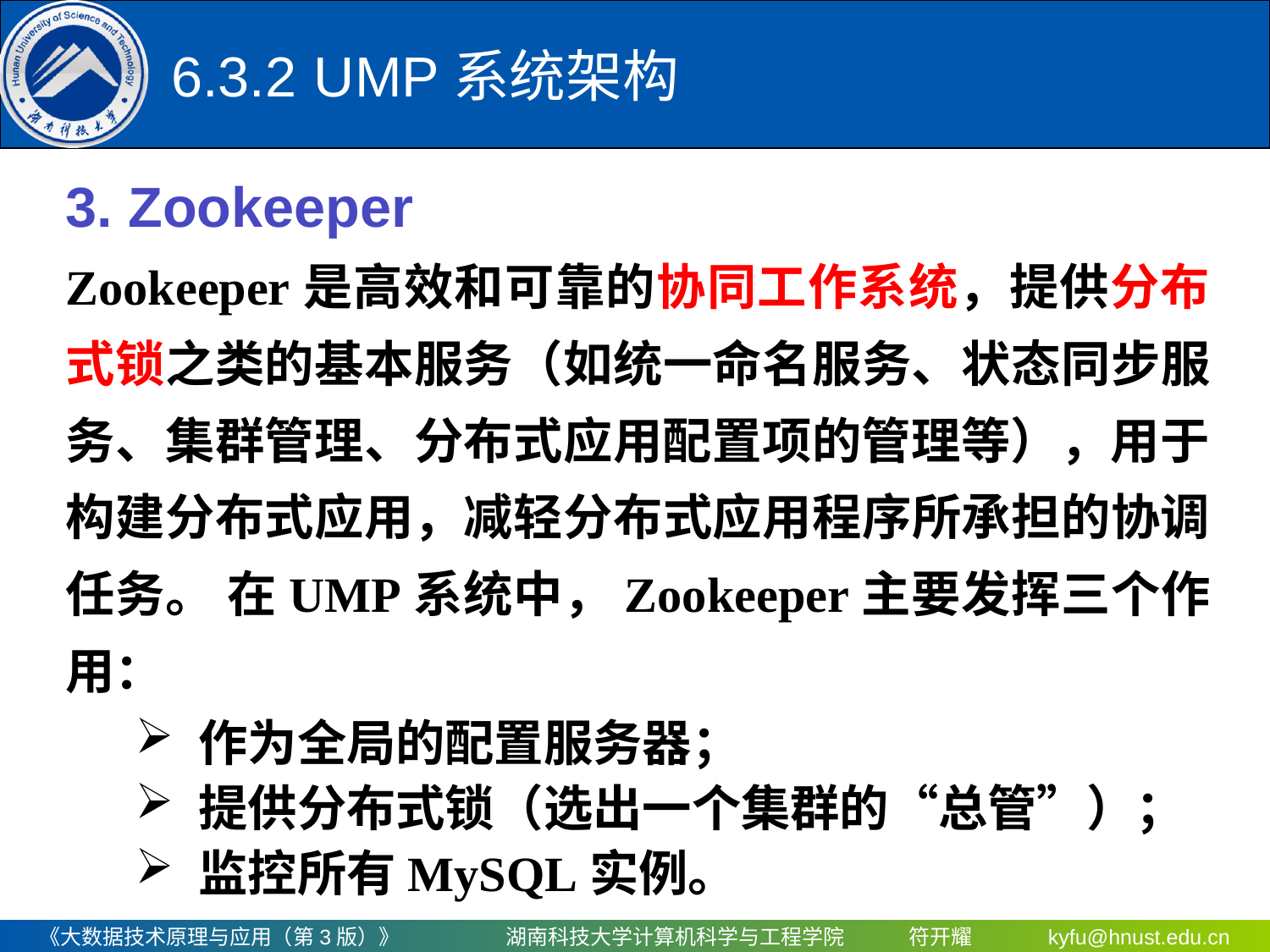

# 6.3.2	 UMP系统架构
3. Zookeeper
Zookeeper是高效和可靠的协同工作系统，提供分布式锁之类的基本服务（如统一命名服务、状态同步服务、集群管理、分布式应用配置项的管理等），用于构建分布式应用，减轻分布式应用程序所承担的协调任务。 在UMP系统中，Zookeeper主要发挥三个作用：

作为全局的配置服务器；
提供分布式锁（选出一个集群的“总管”）；
监控所有MySQL实例。